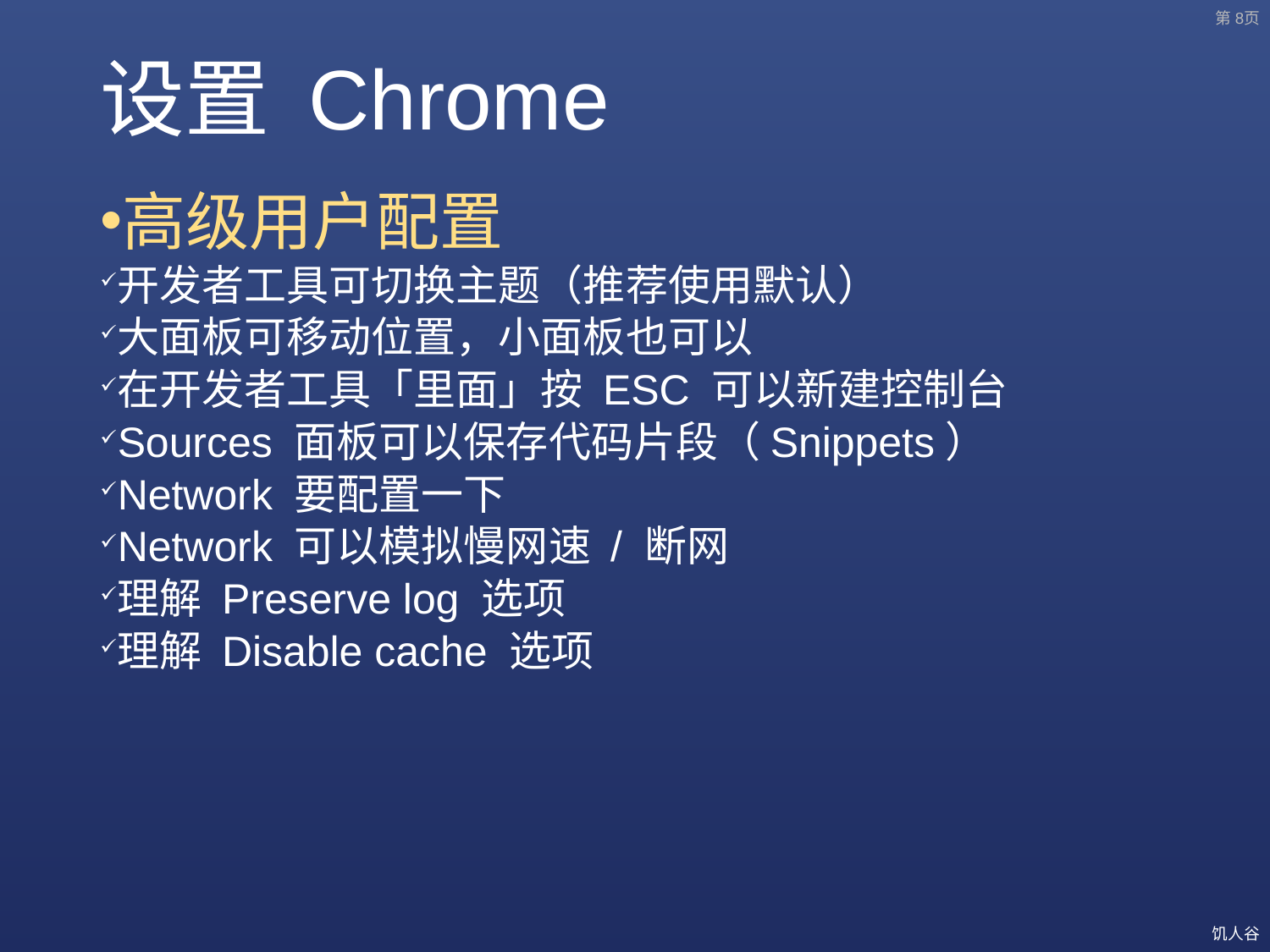

第8页
# 设置 Chrome
高级用户配置
开发者工具可切换主题（推荐使用默认）
大面板可移动位置，小面板也可以
在开发者工具「里面」按 ESC 可以新建控制台
Sources 面板可以保存代码片段（Snippets）
Network 要配置一下
Network 可以模拟慢网速 / 断网
理解 Preserve log 选项
理解 Disable cache 选项

饥人谷